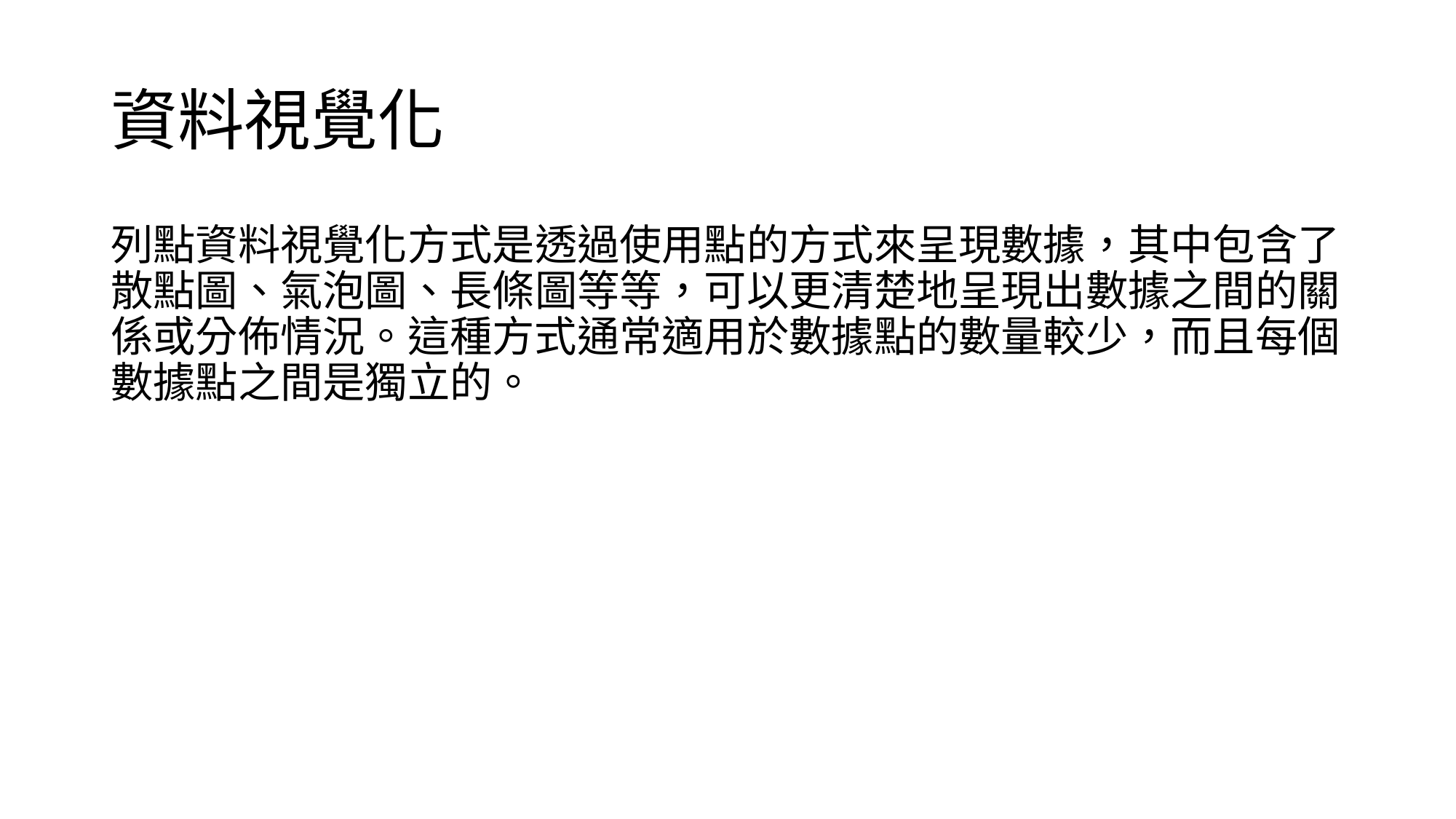

# 資料視覺化
列點資料視覺化方式是透過使用點的方式來呈現數據，其中包含了散點圖、氣泡圖、長條圖等等，可以更清楚地呈現出數據之間的關係或分佈情況。這種方式通常適用於數據點的數量較少，而且每個數據點之間是獨立的。